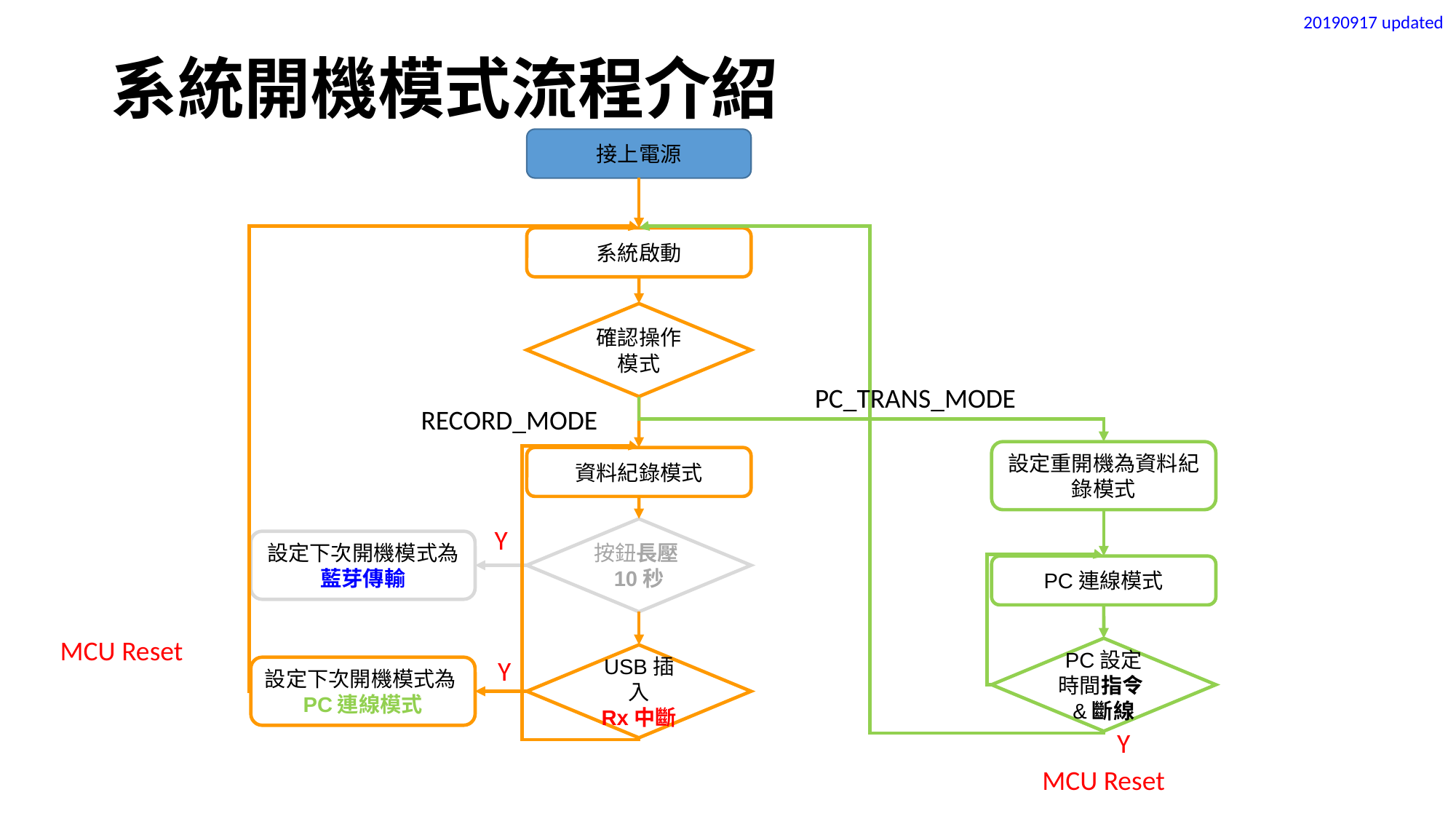

20190917 updated
# 系統開機模式流程介紹
接上電源
系統啟動
確認操作模式
PC_TRANS_MODE
RECORD_MODE
設定重開機為資料紀錄模式
資料紀錄模式
Y
按鈕長壓10秒
設定下次開機模式為藍芽傳輸
PC連線模式
MCU Reset
PC設定時間指令&斷線
USB插入
Rx中斷
Y
設定下次開機模式為PC連線模式
Y
MCU Reset